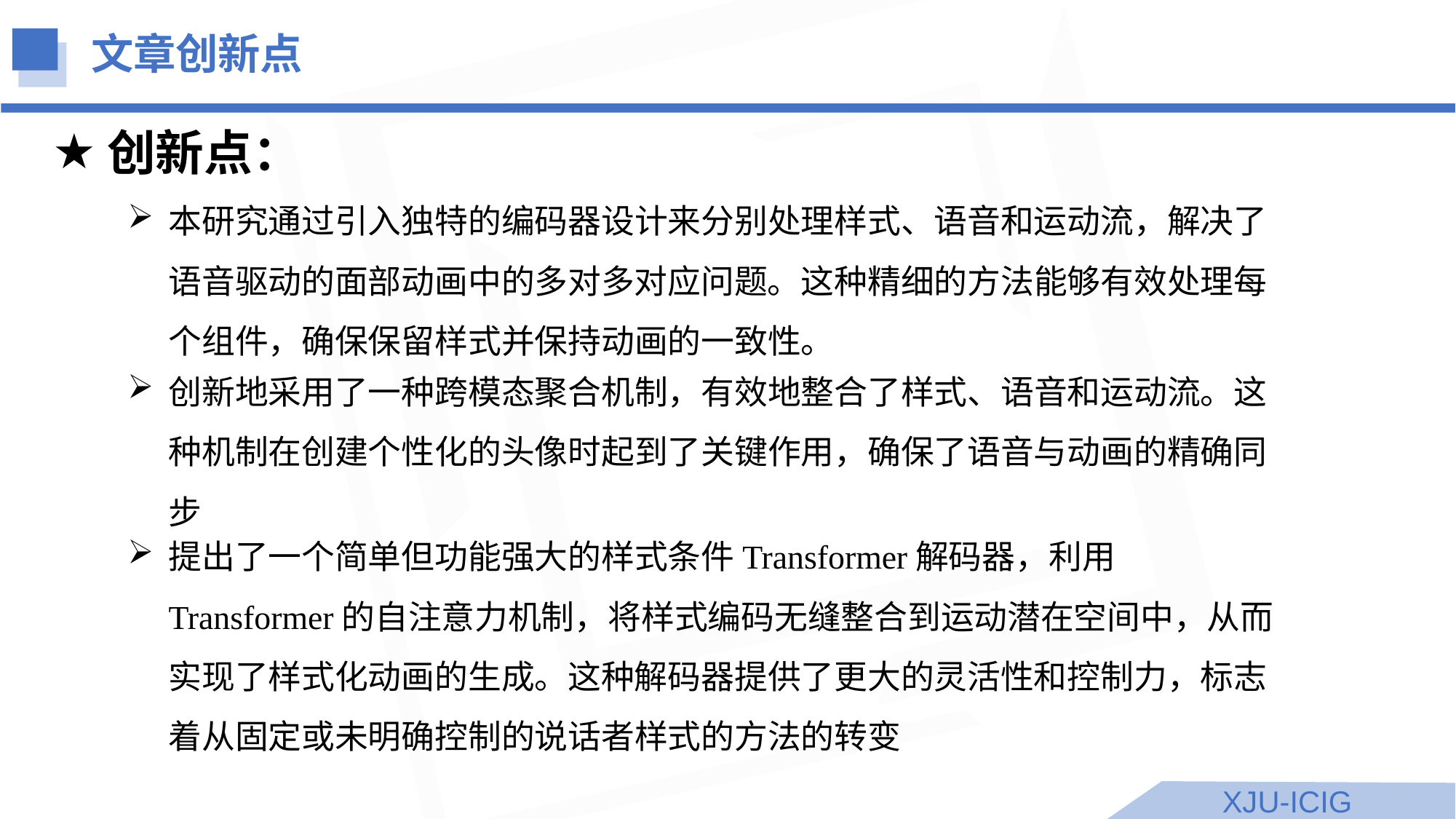

文章创新点

创新点：
本研究通过引入独特的编码器设计来分别处理样式、语音和运动流，解决了语音驱动的面部动画中的多对多对应问题。这种精细的方法能够有效处理每个组件，确保保留样式并保持动画的一致性。
创新地采用了一种跨模态聚合机制，有效地整合了样式、语音和运动流。这种机制在创建个性化的头像时起到了关键作用，确保了语音与动画的精确同步
提出了一个简单但功能强大的样式条件Transformer解码器，利用Transformer的自注意力机制，将样式编码无缝整合到运动潜在空间中，从而实现了样式化动画的生成。这种解码器提供了更大的灵活性和控制力，标志着从固定或未明确控制的说话者样式的方法的转变​
XJU-ICIG